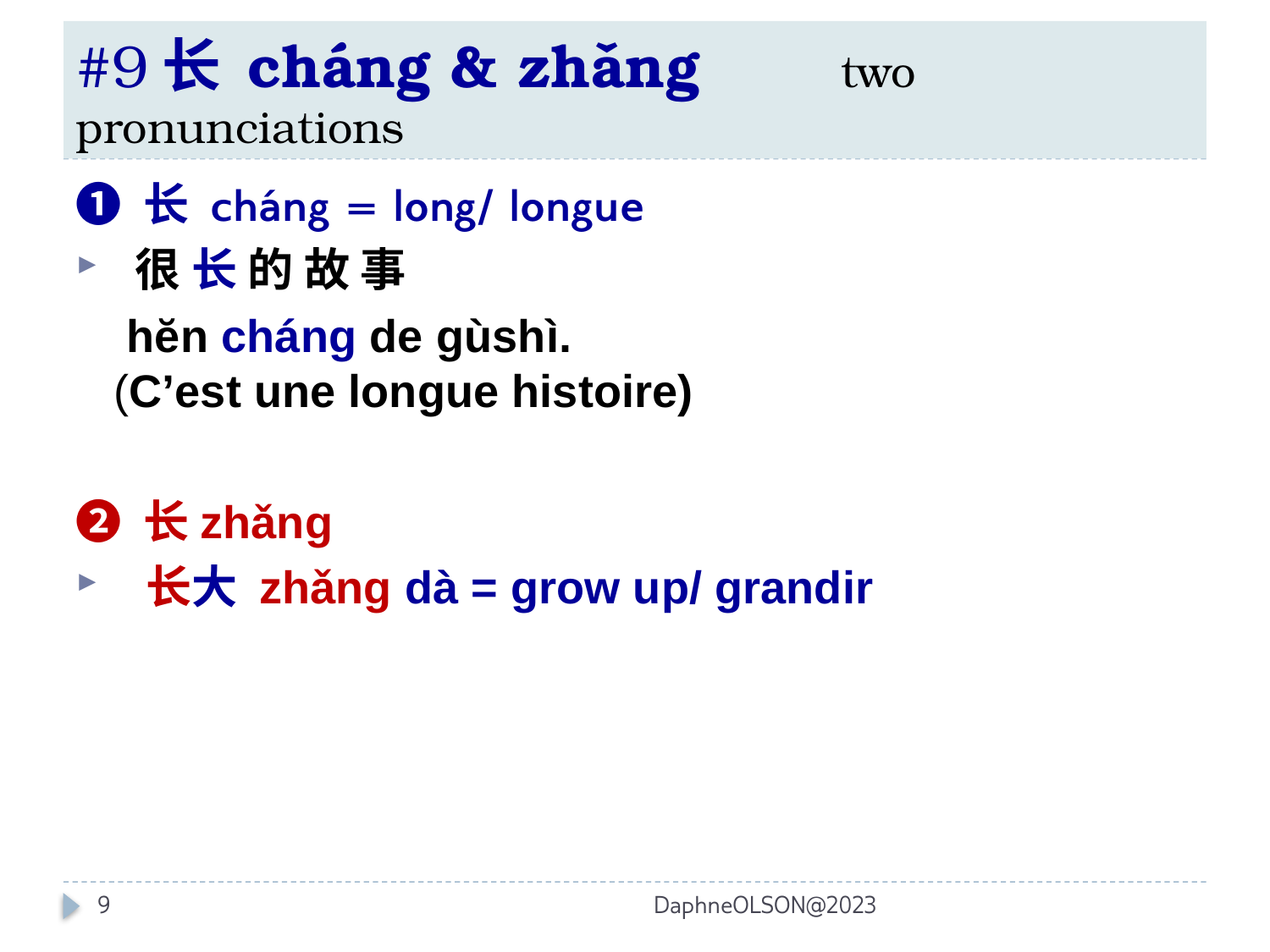

# #9长 cháng & zhǎng       two pronunciations
❶ 长 cháng = long/ longue
 很 长 的 故 事
    hĕn cháng de gùshì.
   (C’est une longue histoire)

❷ 长zhǎng
  长大 zhǎng dà = grow up/ grandir

9
DaphneOLSON@2023